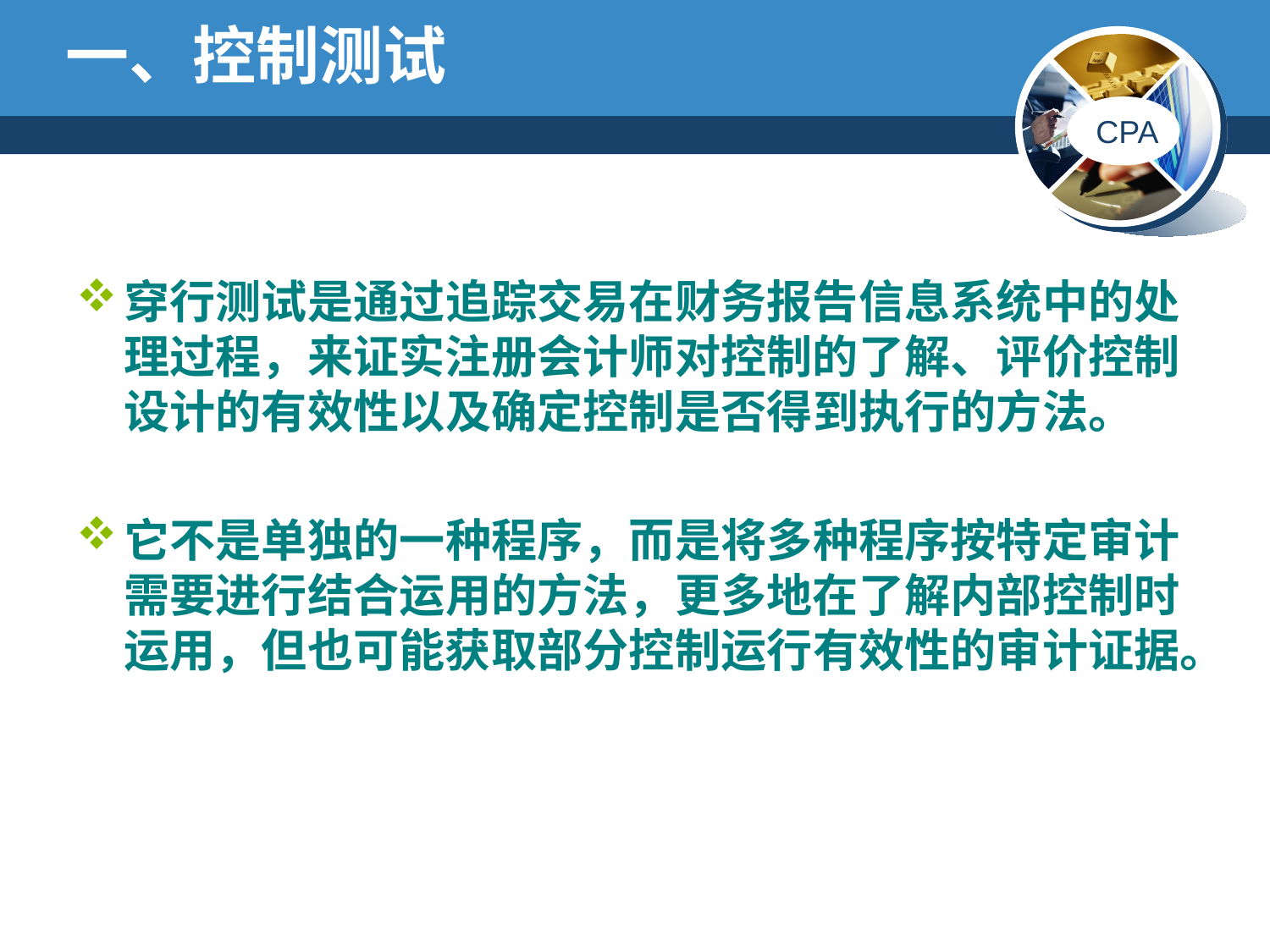

# 一、控制测试
穿行测试是通过追踪交易在财务报告信息系统中的处理过程，来证实注册会计师对控制的了解、评价控制设计的有效性以及确定控制是否得到执行的方法。

它不是单独的一种程序，而是将多种程序按特定审计需要进行结合运用的方法，更多地在了解内部控制时运用，但也可能获取部分控制运行有效性的审计证据。